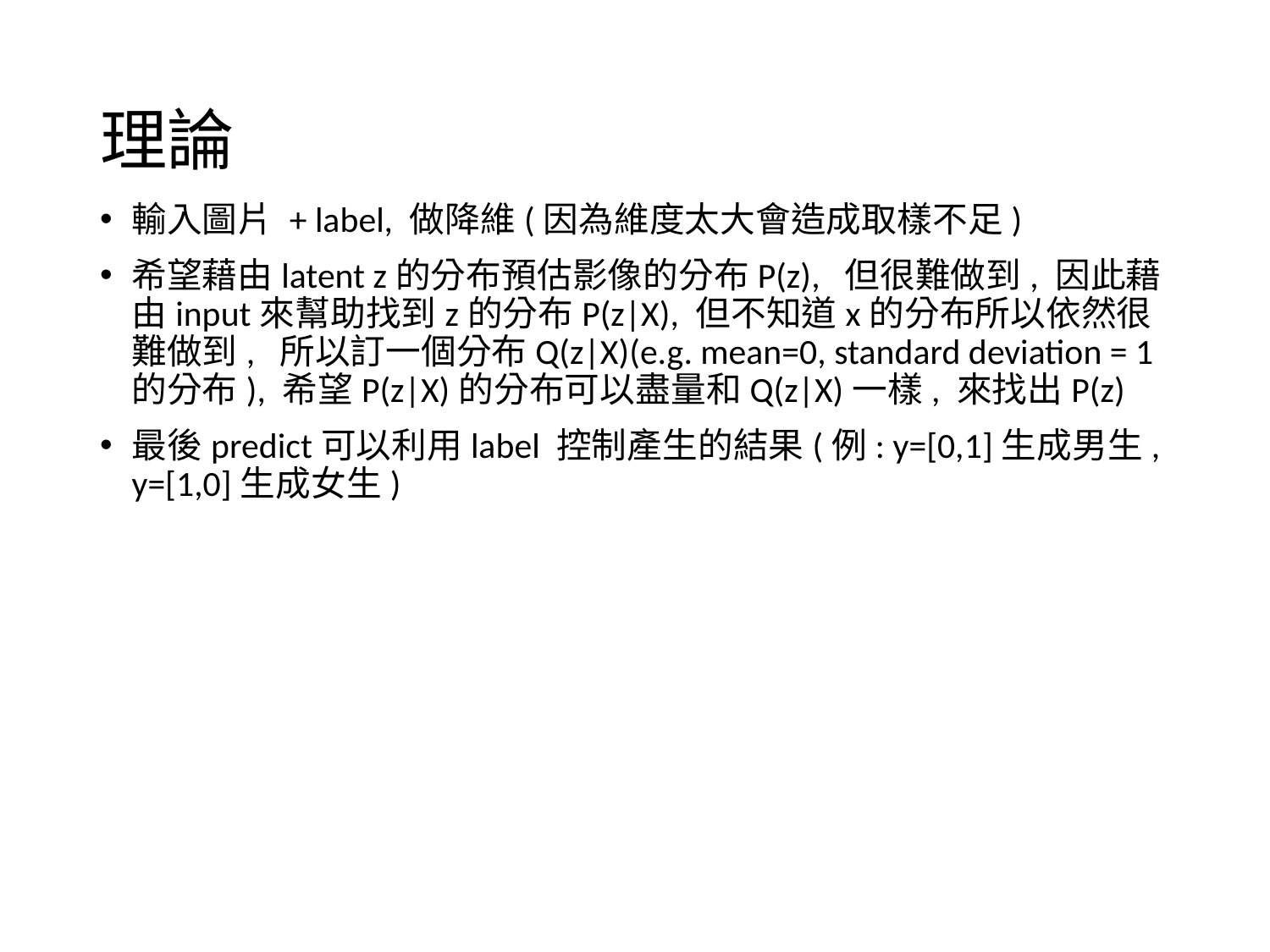

# 理論
輸入圖片 + label, 做降維(因為維度太大會造成取樣不足)
希望藉由latent z的分布預估影像的分布P(z),  但很難做到, 因此藉由input來幫助找到z的分布P(z|X), 但不知道x的分布所以依然很難做到,  所以訂一個分布Q(z|X)(e.g. mean=0, standard deviation = 1 的分布), 希望P(z|X)的分布可以盡量和Q(z|X)一樣, 來找出P(z)
最後predict可以利用label 控制產生的結果(例: y=[0,1]生成男生, y=[1,0]生成女生)